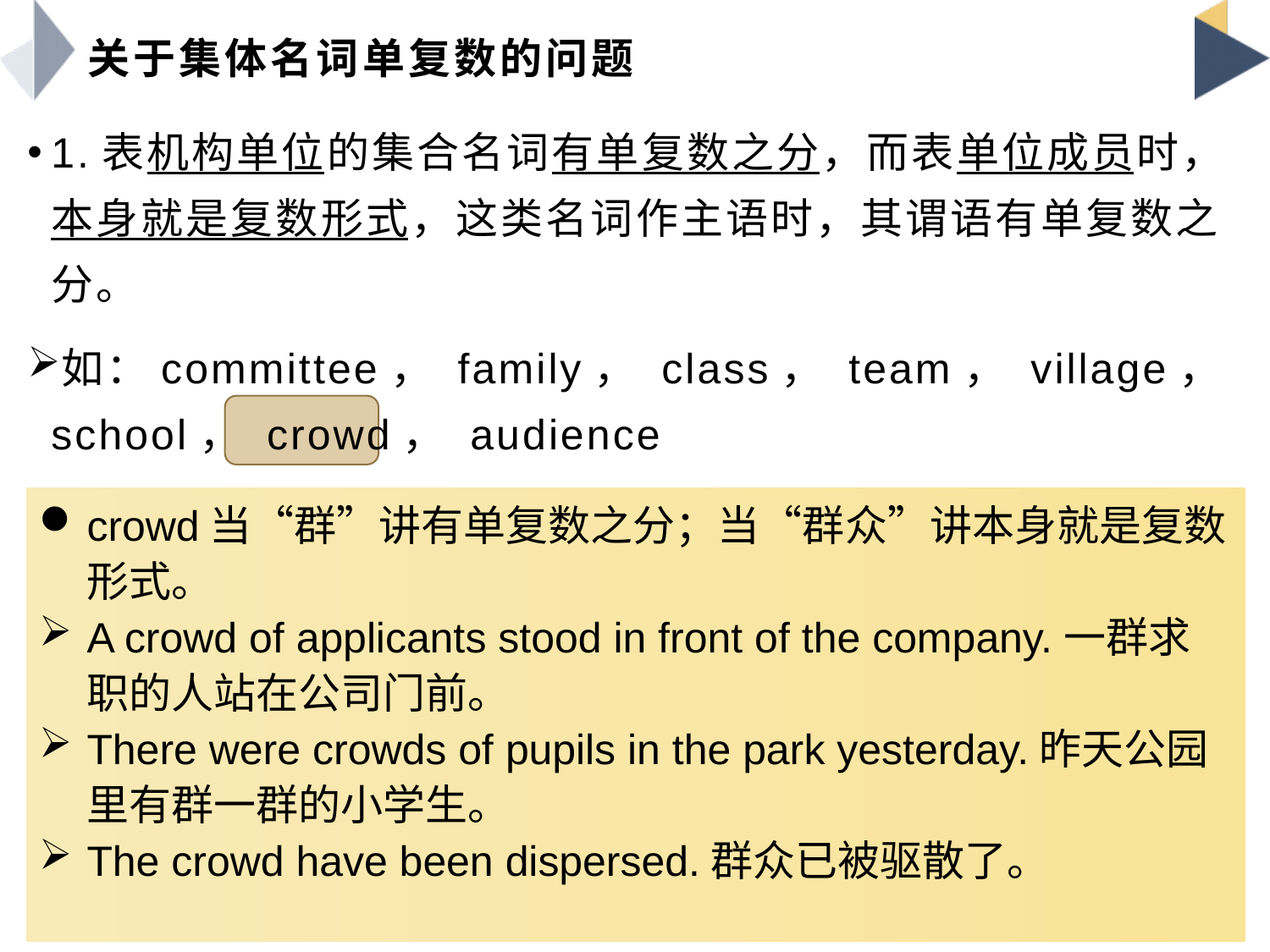

# 关于集体名词单复数的问题
1.表机构单位的集合名词有单复数之分，而表单位成员时，本身就是复数形式，这类名词作主语时，其谓语有单复数之分。
如：committee， family， class， team， village， school， crowd， audience

crowd当“群”讲有单复数之分；当“群众”讲本身就是复数形式。
A crowd of applicants stood in front of the company.一群求职的人站在公司门前。
There were crowds of pupils in the park yesterday.昨天公园里有群一群的小学生。
The crowd have been dispersed.群众已被驱散了。